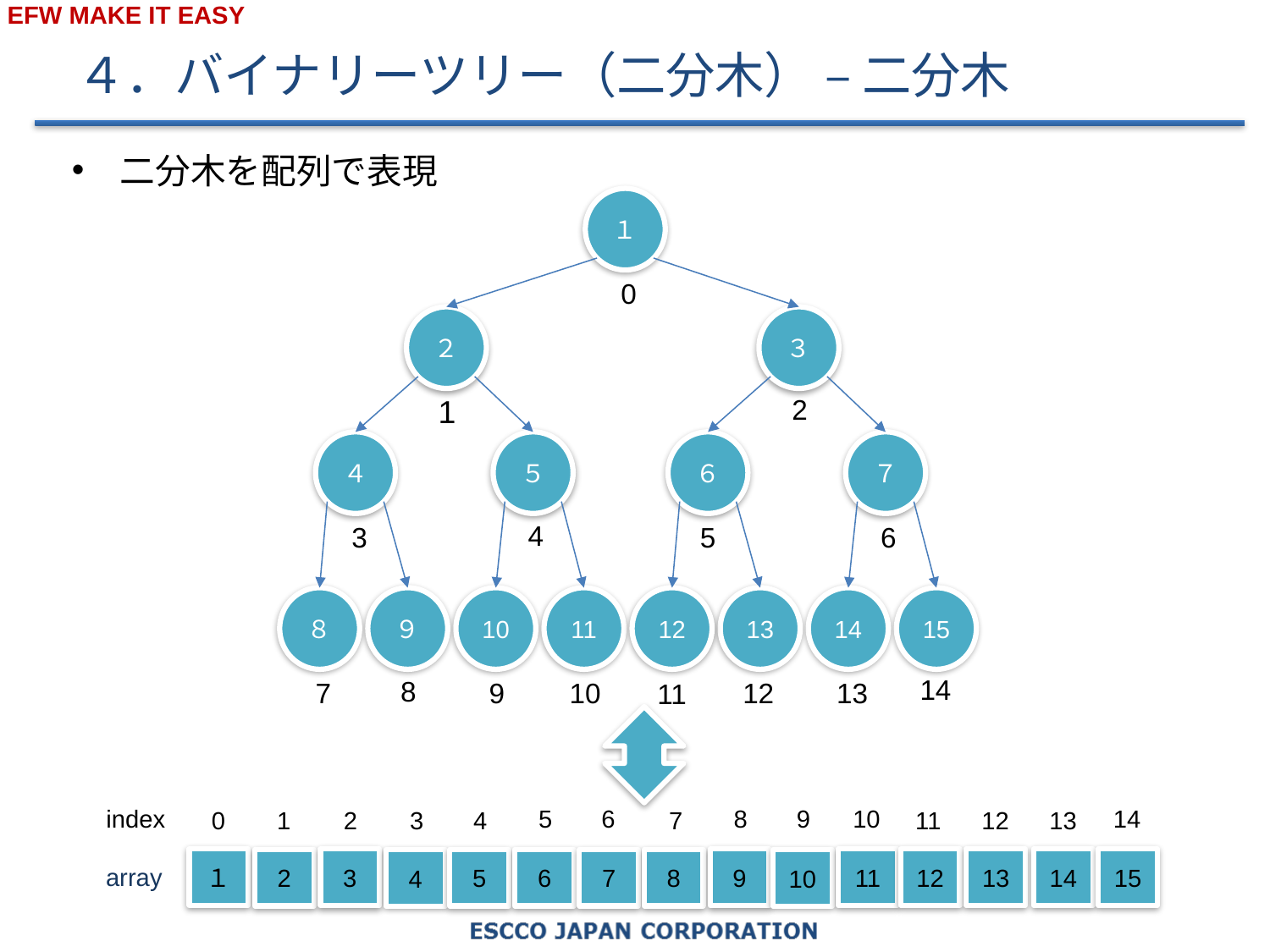

# ４．バイナリーツリー（二分木） – 二分木
二分木を配列で表現

１
２
３
４
５
６
７
８
９
10
11
12
13
14
15
0
1
2
4
3
5
6
14
8
10
12
13
7
9
11

14
10
index
8
9
6
5
13
11
12
2
3
4
7
0
1
15
14
13
11
12
１
3
9
7
8
6
5
2
4
10
array